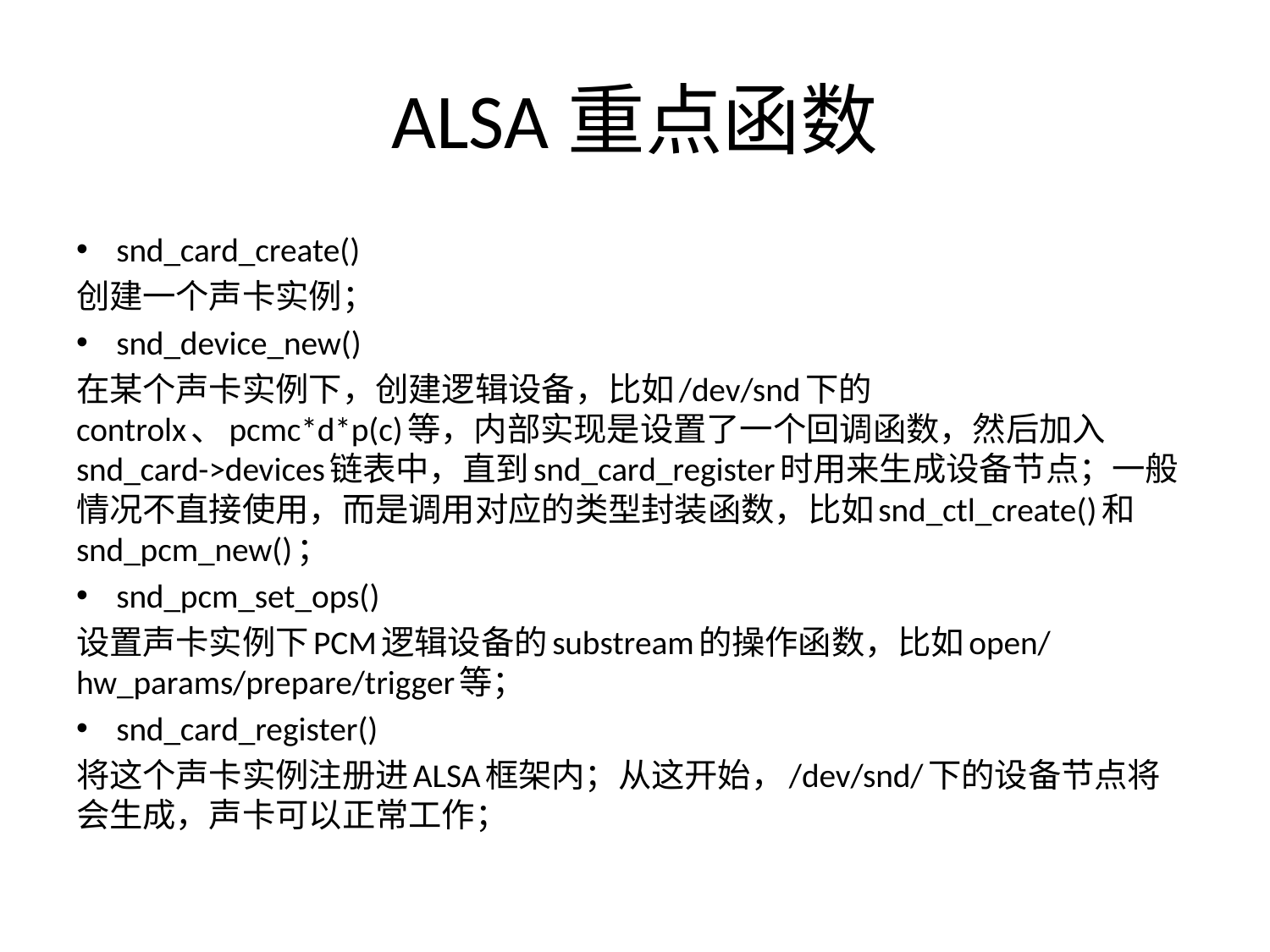

# ALSA重点函数
snd_card_create()
创建一个声卡实例；
snd_device_new()
在某个声卡实例下，创建逻辑设备，比如/dev/snd下的controlx、pcmc*d*p(c)等，内部实现是设置了一个回调函数，然后加入snd_card->devices链表中，直到snd_card_register时用来生成设备节点；一般情况不直接使用，而是调用对应的类型封装函数，比如snd_ctl_create()和snd_pcm_new()；
snd_pcm_set_ops()
设置声卡实例下PCM逻辑设备的substream的操作函数，比如open/hw_params/prepare/trigger等；
snd_card_register()
将这个声卡实例注册进ALSA框架内；从这开始，/dev/snd/下的设备节点将会生成，声卡可以正常工作；